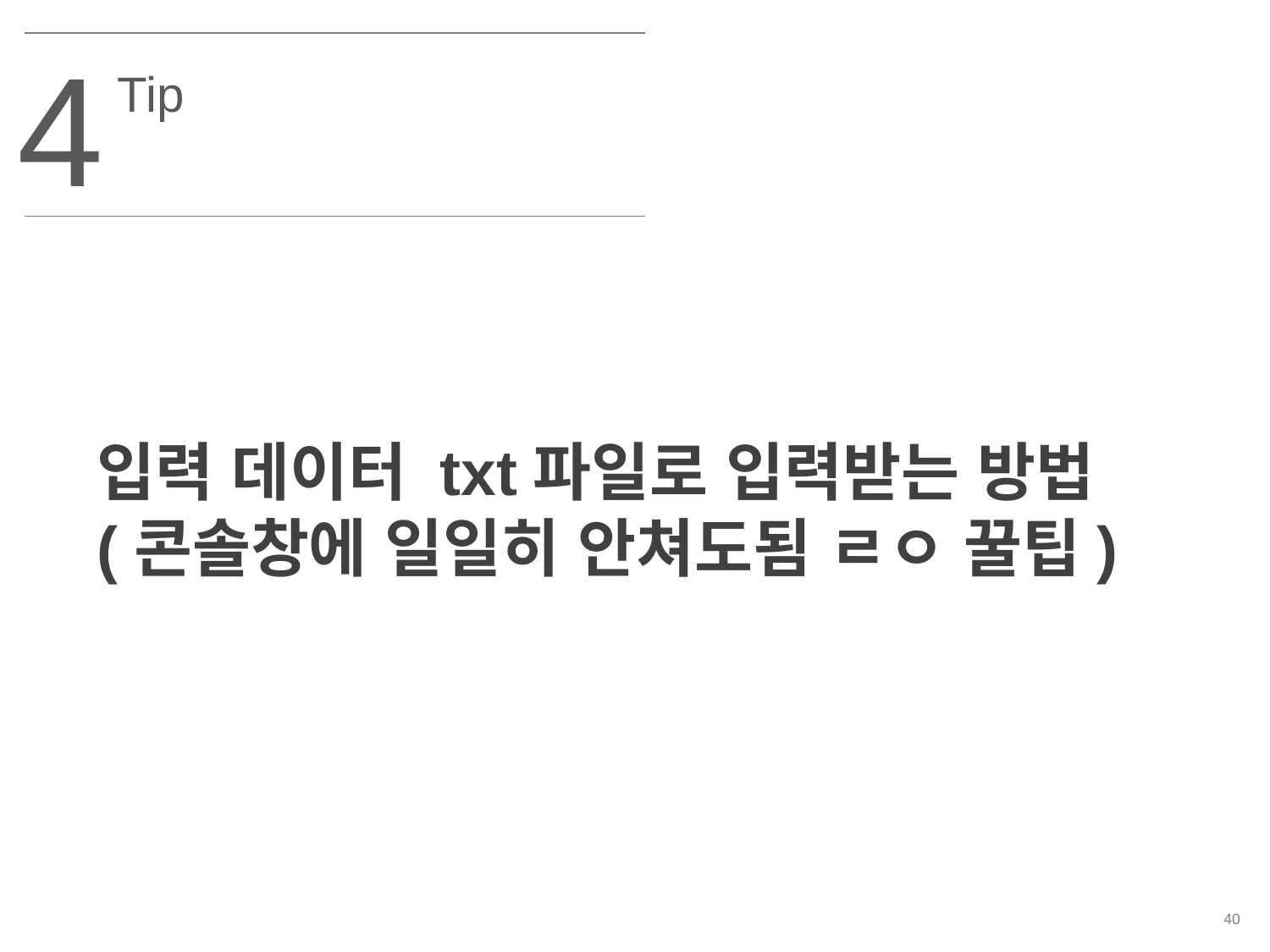

4
Tip
입력 데이터 txt파일로 입력받는 방법
(콘솔창에 일일히 안쳐도됨 ㄹㅇ 꿀팁)